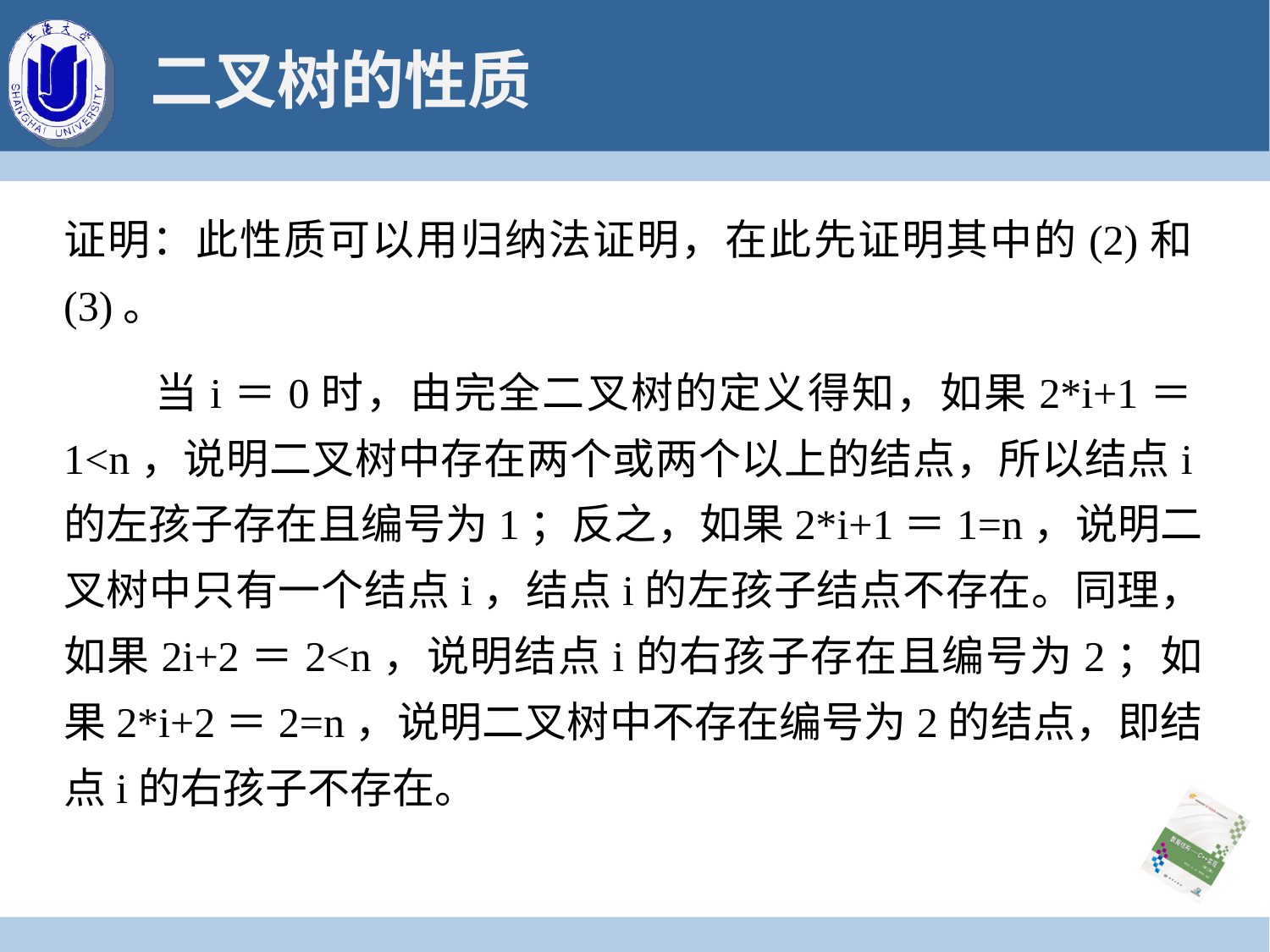

# 二叉树的性质
证明：此性质可以用归纳法证明，在此先证明其中的(2)和(3)。
       当i＝0时，由完全二叉树的定义得知，如果2*i+1＝1<n，说明二叉树中存在两个或两个以上的结点，所以结点i的左孩子存在且编号为1；反之，如果2*i+1＝1=n，说明二叉树中只有一个结点i，结点i的左孩子结点不存在。同理，如果2i+2＝2<n，说明结点i的右孩子存在且编号为2；如果2*i+2＝2=n，说明二叉树中不存在编号为2的结点，即结点i的右孩子不存在。